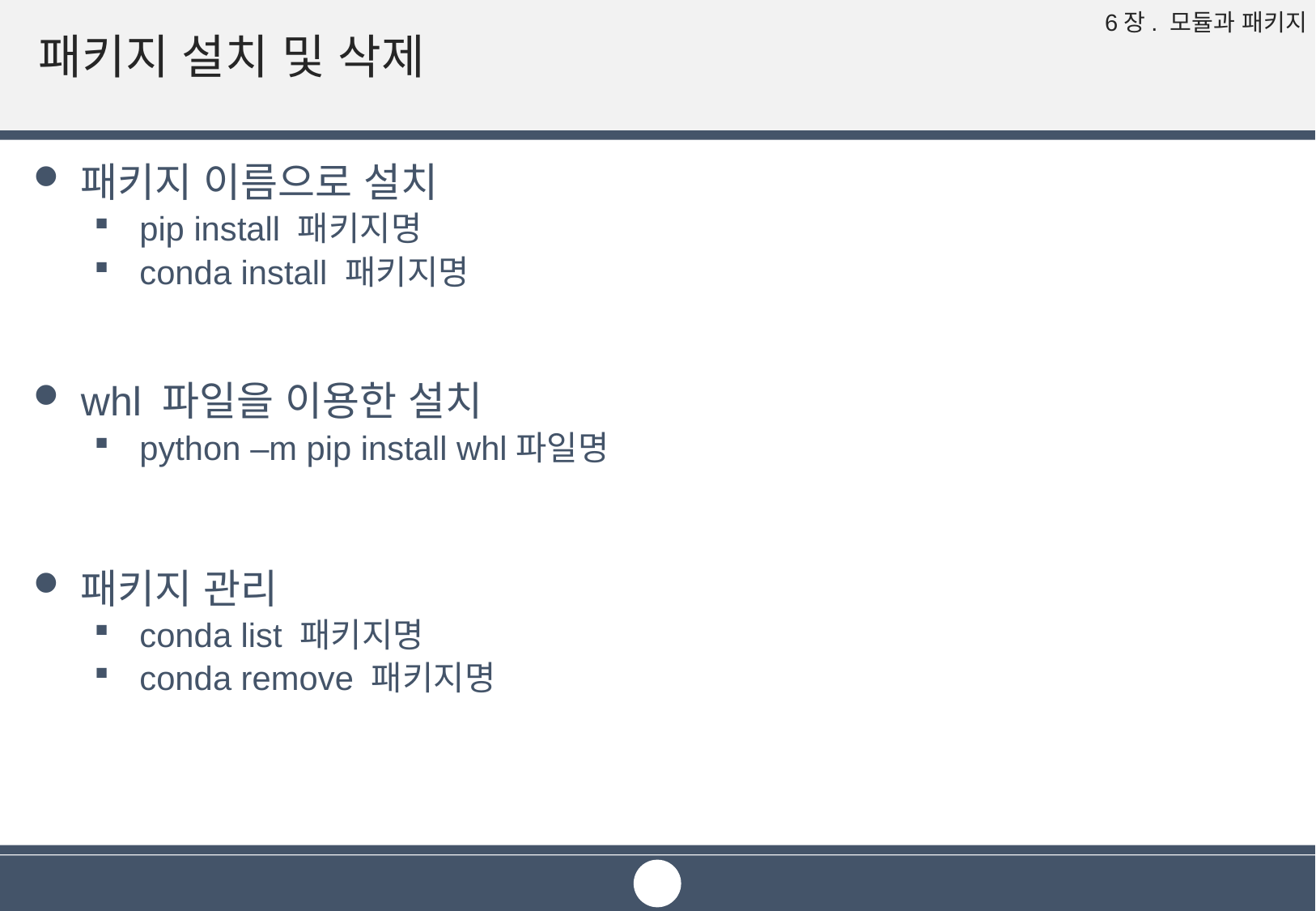

# 패키지 설치 및 삭제

패키지 이름으로 설치
pip install 패키지명
conda install 패키지명

whl 파일을 이용한 설치
python –m pip install whl파일명

패키지 관리
conda list 패키지명
conda remove 패키지명